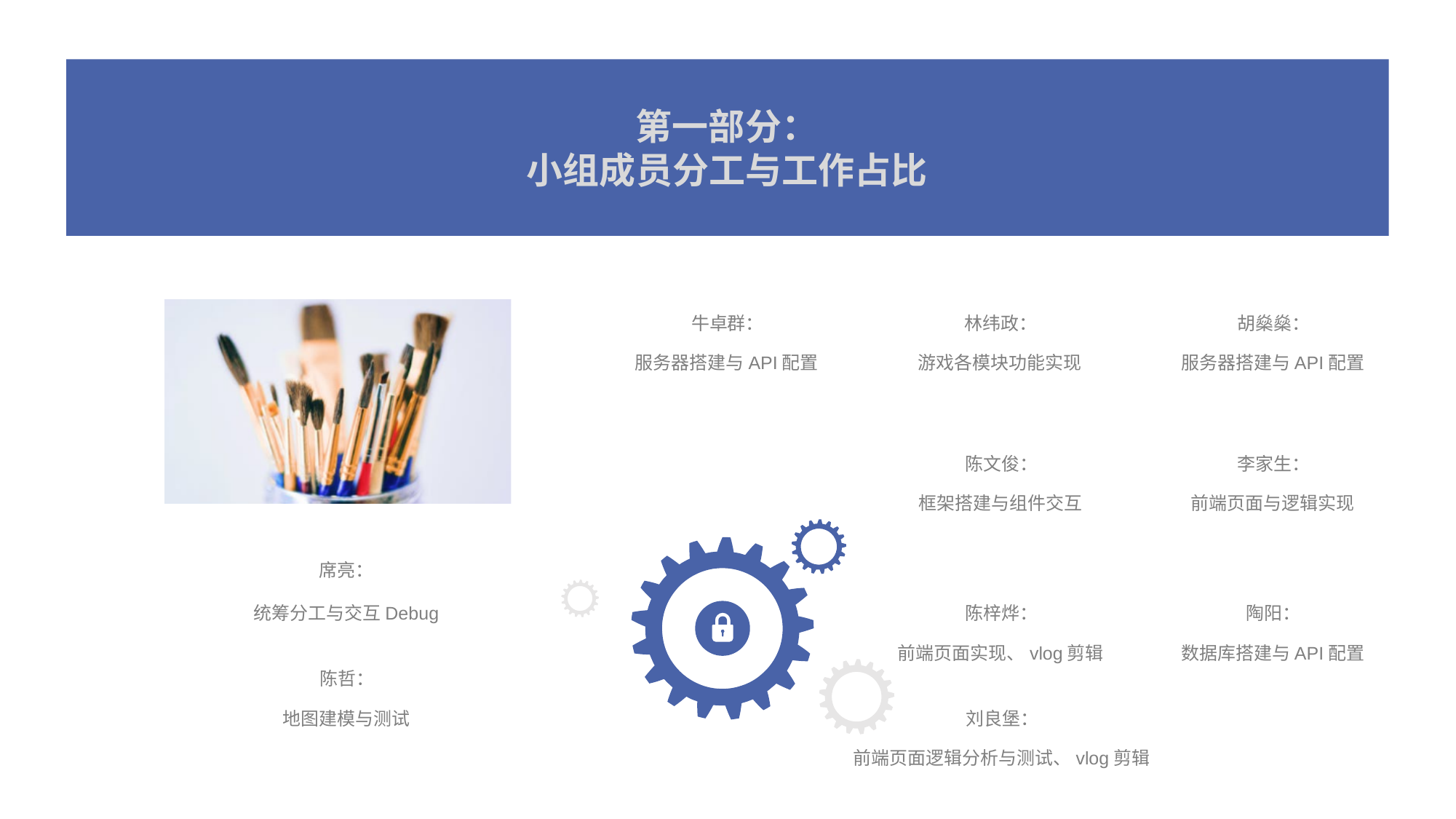

第一部分：
小组成员分工与工作占比

牛卓群：
服务器搭建与API配置
林纬政：
游戏各模块功能实现
胡燊燊：
服务器搭建与API配置
陈文俊：
框架搭建与组件交互
李家生：
前端页面与逻辑实现

席亮：
统筹分工与交互Debug
陈梓烨：
前端页面实现、vlog剪辑
陶阳：
数据库搭建与API配置
陈哲：
地图建模与测试
刘良堡：
前端页面逻辑分析与测试、vlog剪辑